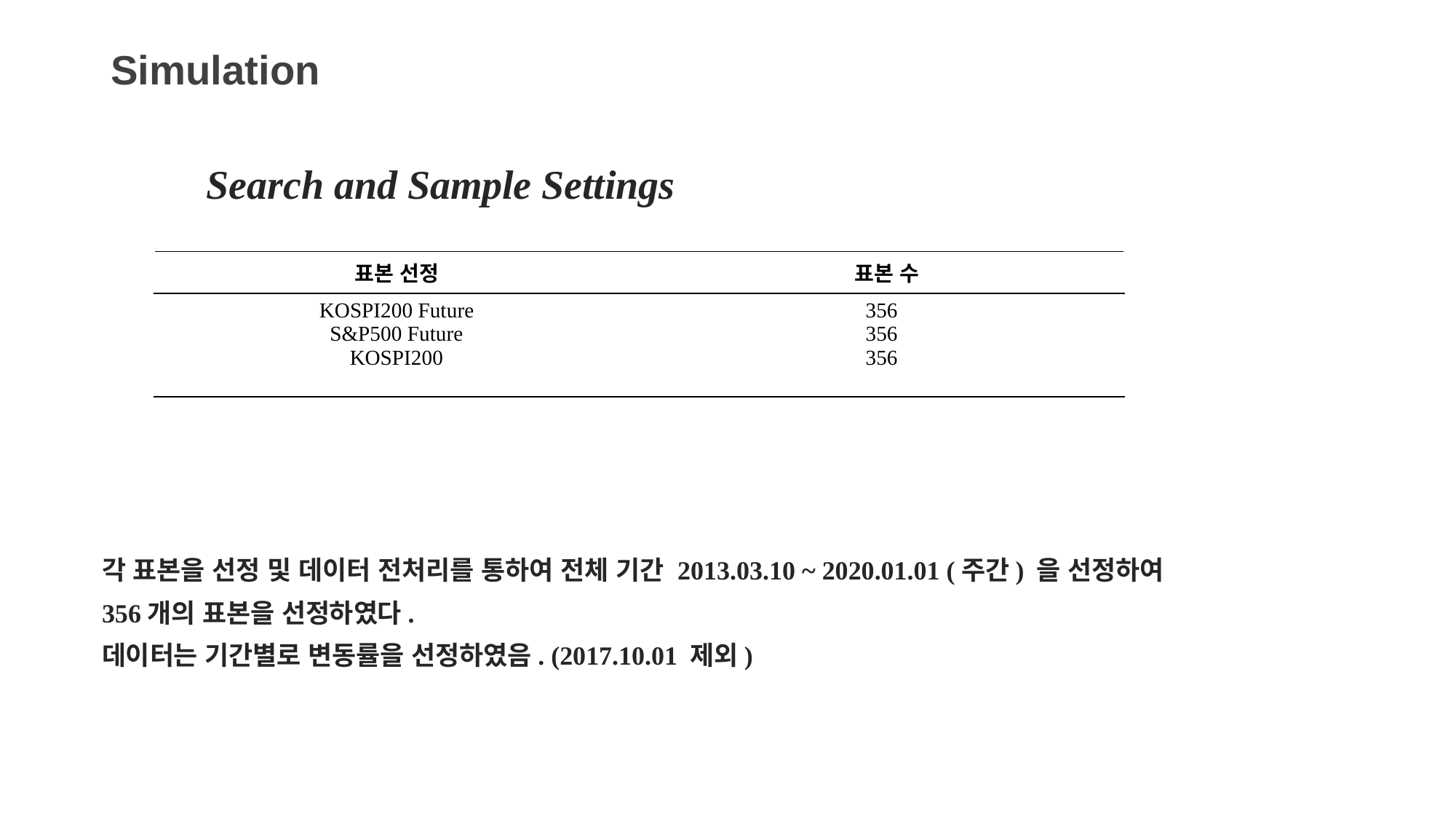

# Simulation
 			Search and Sample Settings

각 표본을 선정 및 데이터 전처리를 통하여 전체 기간 2013.03.10 ~ 2020.01.01 (주간) 을 선정하여
356개의 표본을 선정하였다.
데이터는 기간별로 변동률을 선정하였음. (2017.10.01 제외)
| 표본 선정 | 표본 수 |
| --- | --- |
| KOSPI200 Future S&P500 Future KOSPI200 | 356 356 356 |